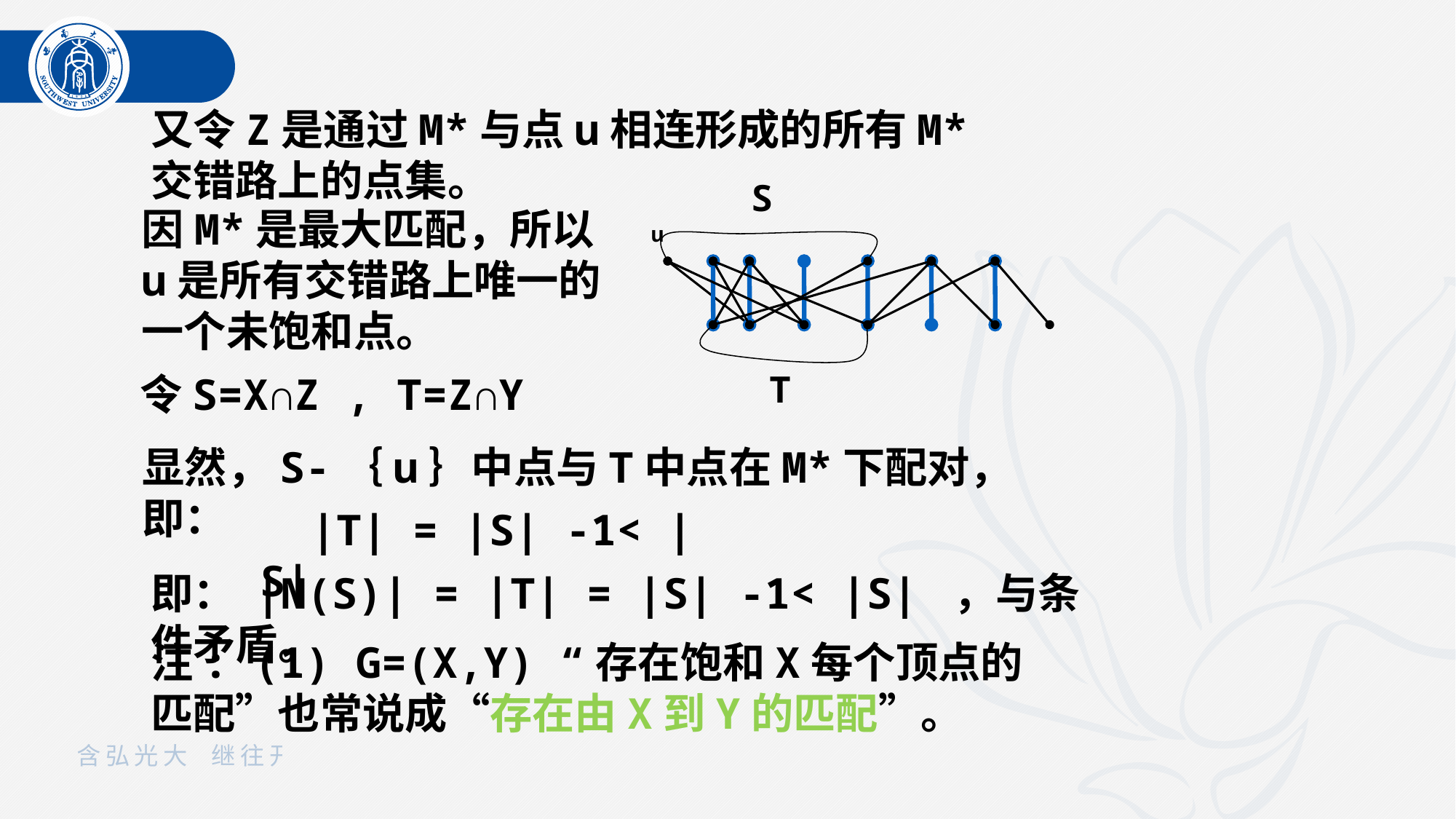

又令Z是通过M*与点u相连形成的所有M*交错路上的点集。
S
u

T
因M*是最大匹配，所以u是所有交错路上唯一的一个未饱和点。
令S=X∩Z , T=Z∩Y
显然，S-｛u｝中点与T中点在M*下配对，即：
  |T| = |S| -1< |S|
即： |N(S)| = |T| = |S| -1< |S| ，与条件矛盾。
注: (1) G=(X,Y) “存在饱和X每个顶点的匹配”也常说成“存在由X到Y的匹配”。